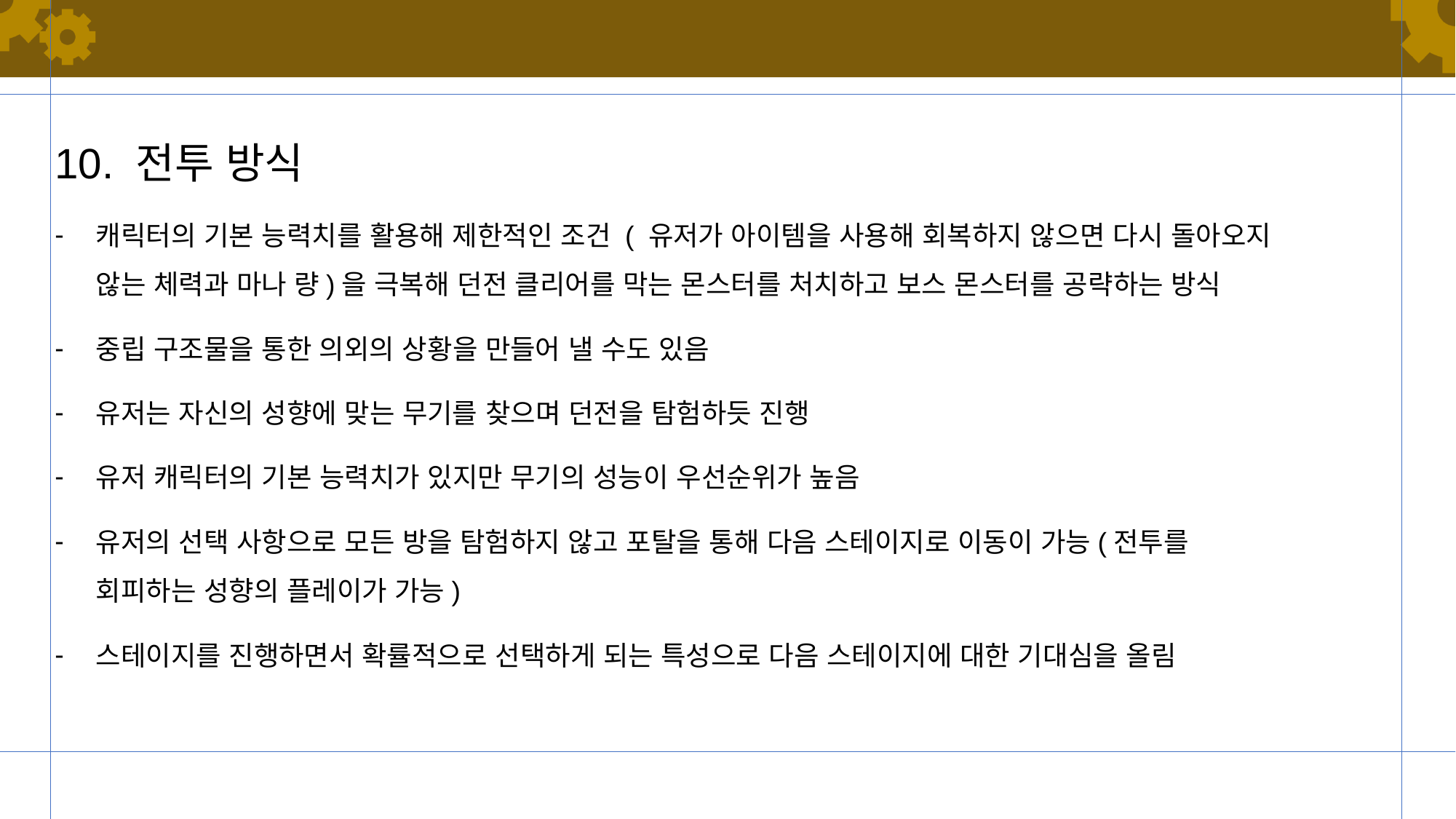

#
10. 전투 방식
캐릭터의 기본 능력치를 활용해 제한적인 조건 ( 유저가 아이템을 사용해 회복하지 않으면 다시 돌아오지 않는 체력과 마나 량)을 극복해 던전 클리어를 막는 몬스터를 처치하고 보스 몬스터를 공략하는 방식
중립 구조물을 통한 의외의 상황을 만들어 낼 수도 있음
유저는 자신의 성향에 맞는 무기를 찾으며 던전을 탐험하듯 진행
유저 캐릭터의 기본 능력치가 있지만 무기의 성능이 우선순위가 높음
유저의 선택 사항으로 모든 방을 탐험하지 않고 포탈을 통해 다음 스테이지로 이동이 가능(전투를 회피하는 성향의 플레이가 가능)
스테이지를 진행하면서 확률적으로 선택하게 되는 특성으로 다음 스테이지에 대한 기대심을 올림